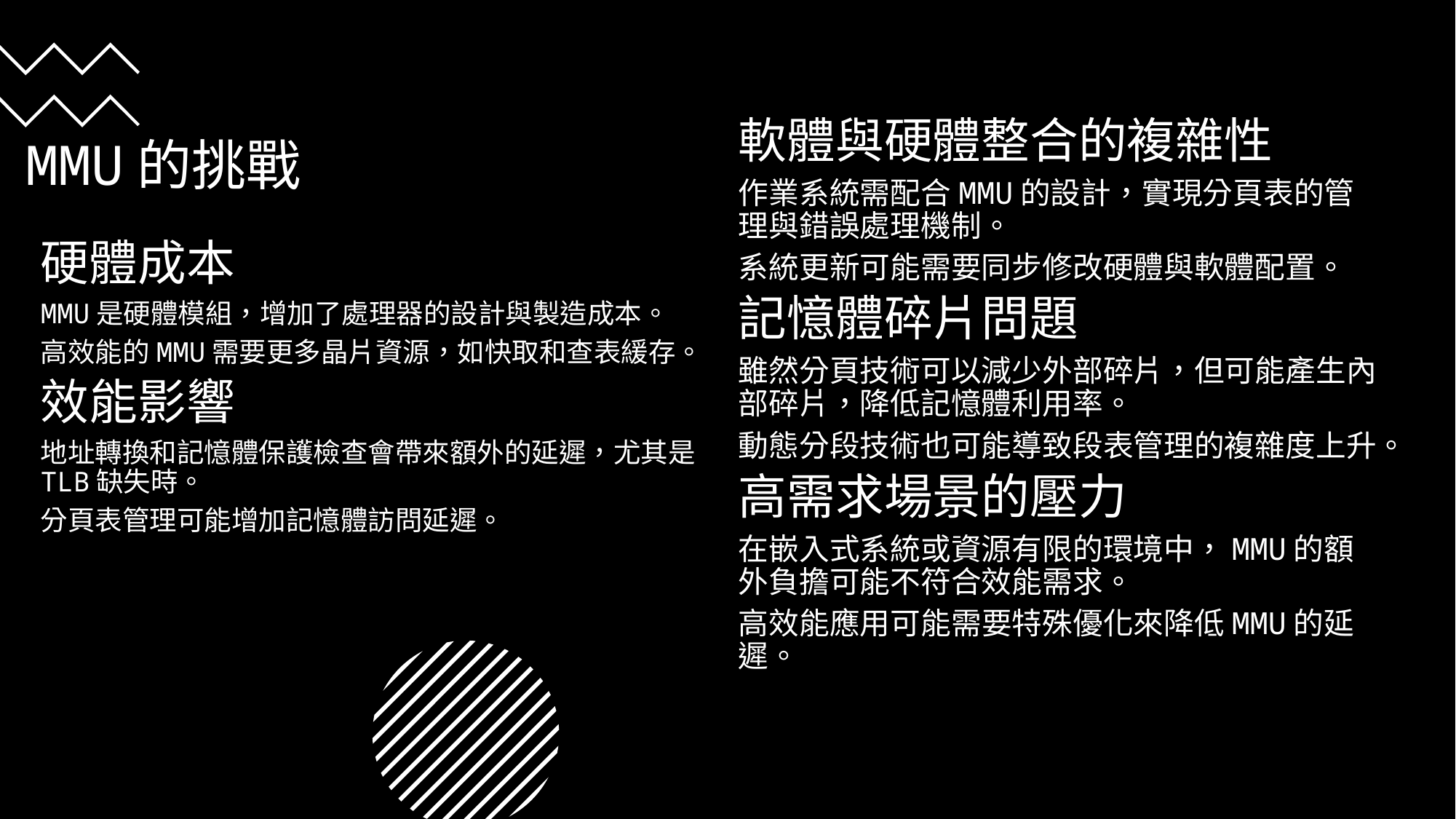

軟體與硬體整合的複雜性
作業系統需配合MMU的設計，實現分頁表的管理與錯誤處理機制。
系統更新可能需要同步修改硬體與軟體配置。
記憶體碎片問題
雖然分頁技術可以減少外部碎片，但可能產生內部碎片，降低記憶體利用率。
動態分段技術也可能導致段表管理的複雜度上升。
高需求場景的壓力
在嵌入式系統或資源有限的環境中，MMU的額外負擔可能不符合效能需求。
高效能應用可能需要特殊優化來降低MMU的延遲。
MMU的挑戰

硬體成本
MMU是硬體模組，增加了處理器的設計與製造成本。
高效能的MMU需要更多晶片資源，如快取和查表緩存。
效能影響
地址轉換和記憶體保護檢查會帶來額外的延遲，尤其是TLB缺失時。
分頁表管理可能增加記憶體訪問延遲。